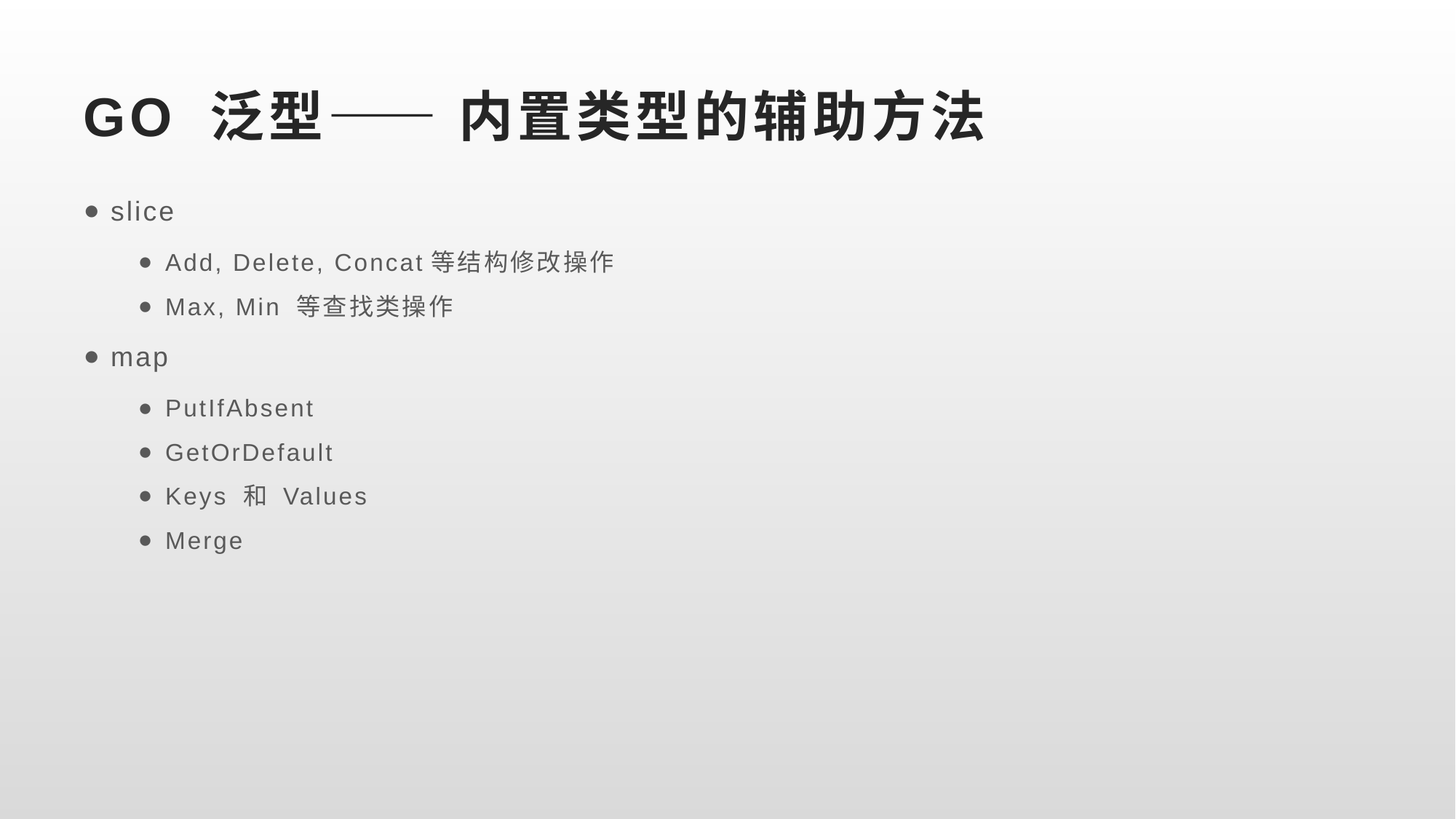

# GO 泛型—— 内置类型的辅助方法
slice
Add, Delete, Concat等结构修改操作
Max, Min 等查找类操作
map
PutIfAbsent
GetOrDefault
Keys 和 Values
Merge